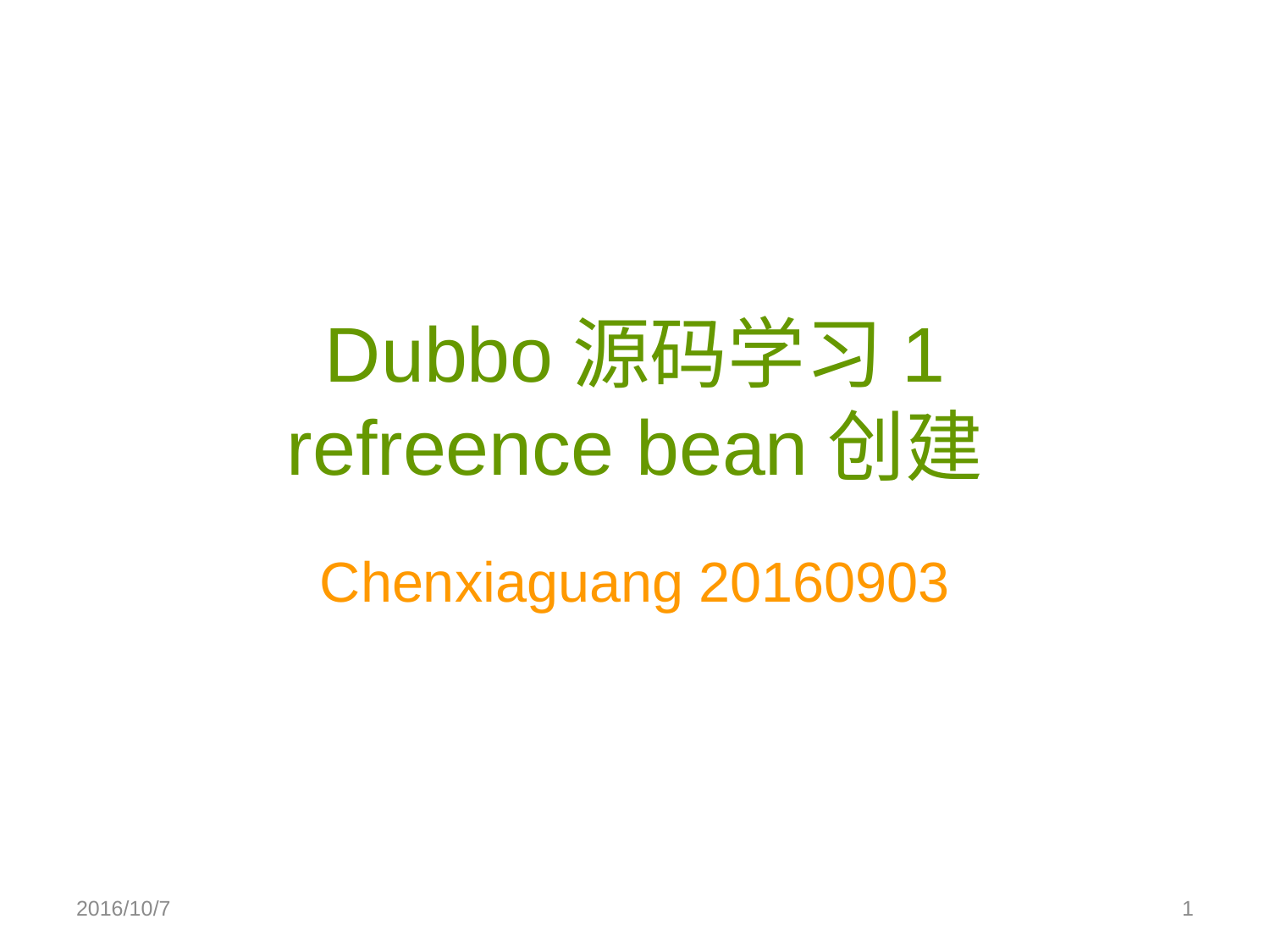

# Dubbo源码学习1 refreence bean创建
Chenxiaguang 20160903
2016/10/7
1